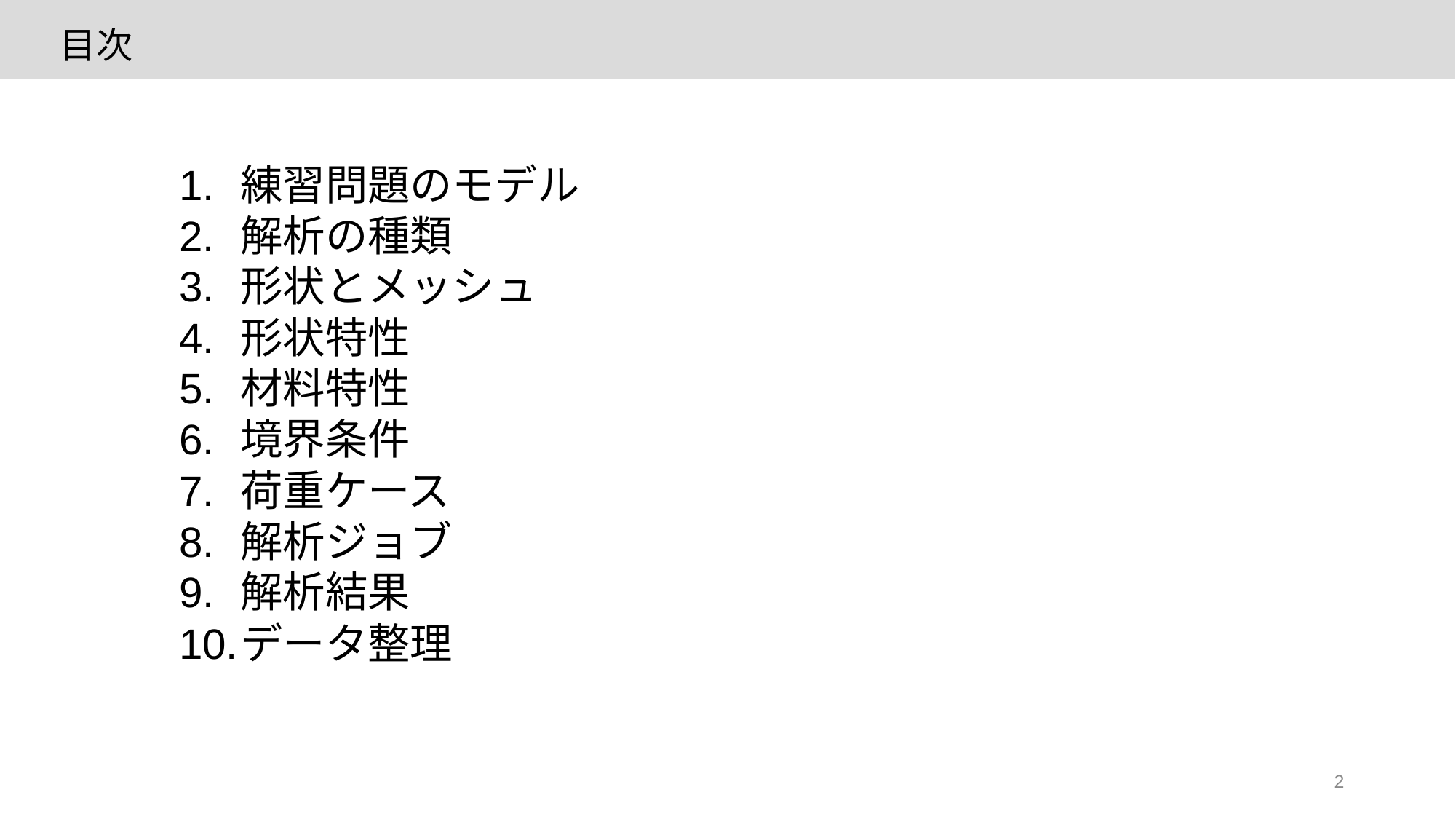

目次
練習問題のモデル
解析の種類
形状とメッシュ
形状特性
材料特性
境界条件
荷重ケース
解析ジョブ
解析結果
データ整理
2